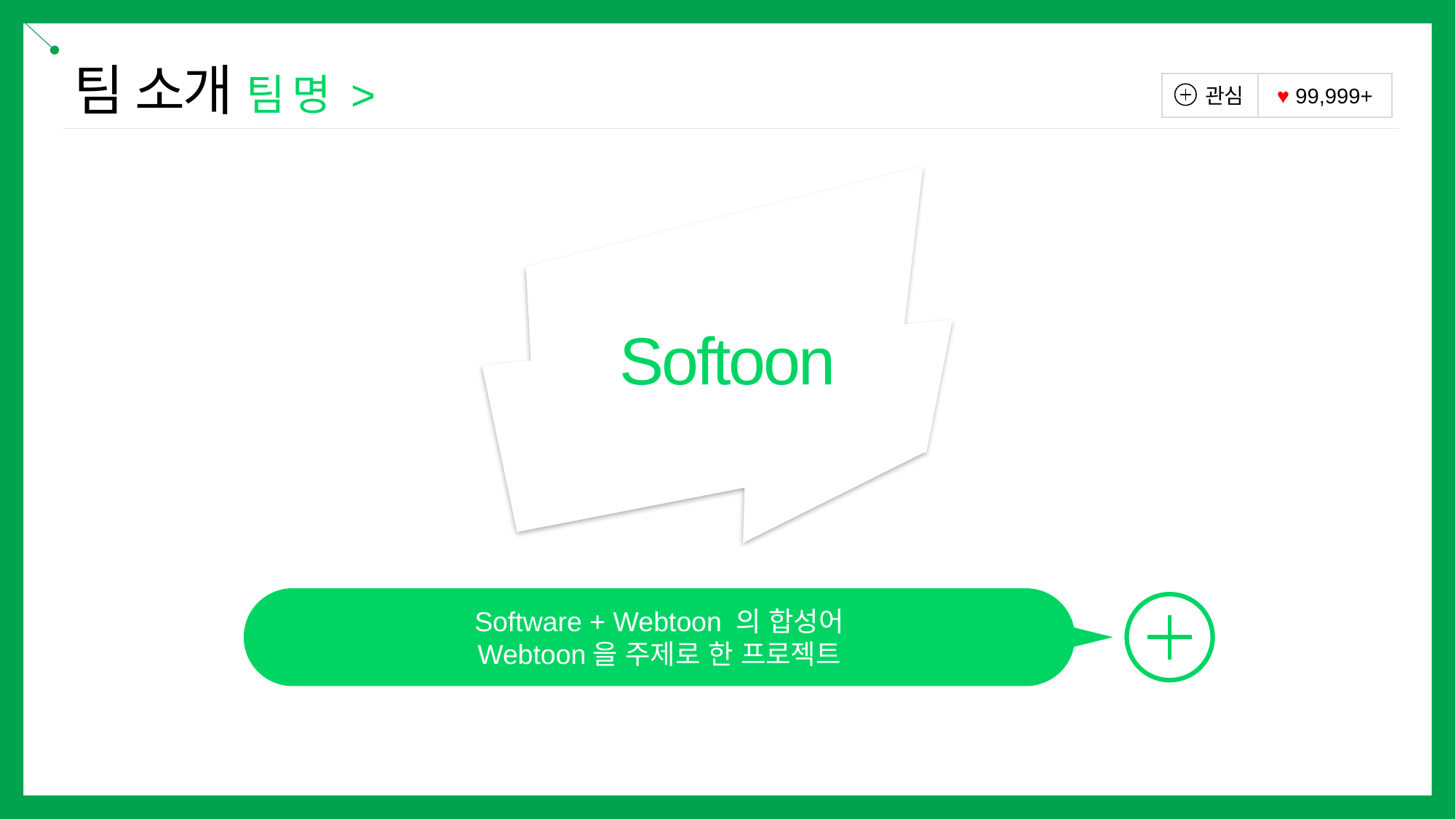

팀 소개 팀 명 >
    관심

♥ 99,999+

Softoon
Software + Webtoon 의 합성어
Webtoon을 주제로 한 프로젝트